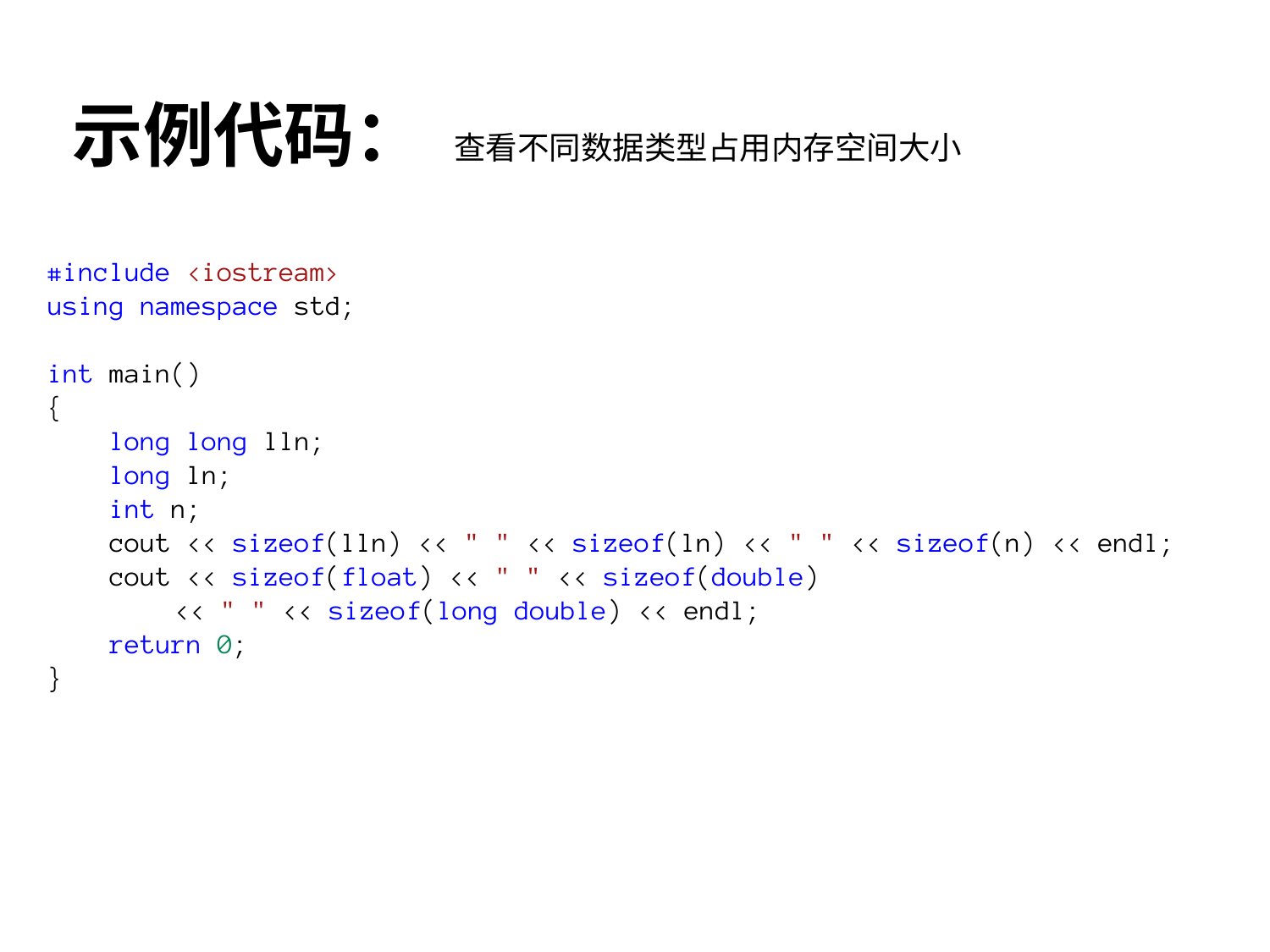

# 示例代码：
查看不同数据类型占用内存空间大小
#include <iostream>
using namespace std;
int main()
{
    long long lln;
    long ln;
    int n;
    cout << sizeof(lln) << " " << sizeof(ln) << " " << sizeof(n) << endl;
    cout << sizeof(float) << " " << sizeof(double)
	<< " " << sizeof(long double) << endl;
    return 0;
}